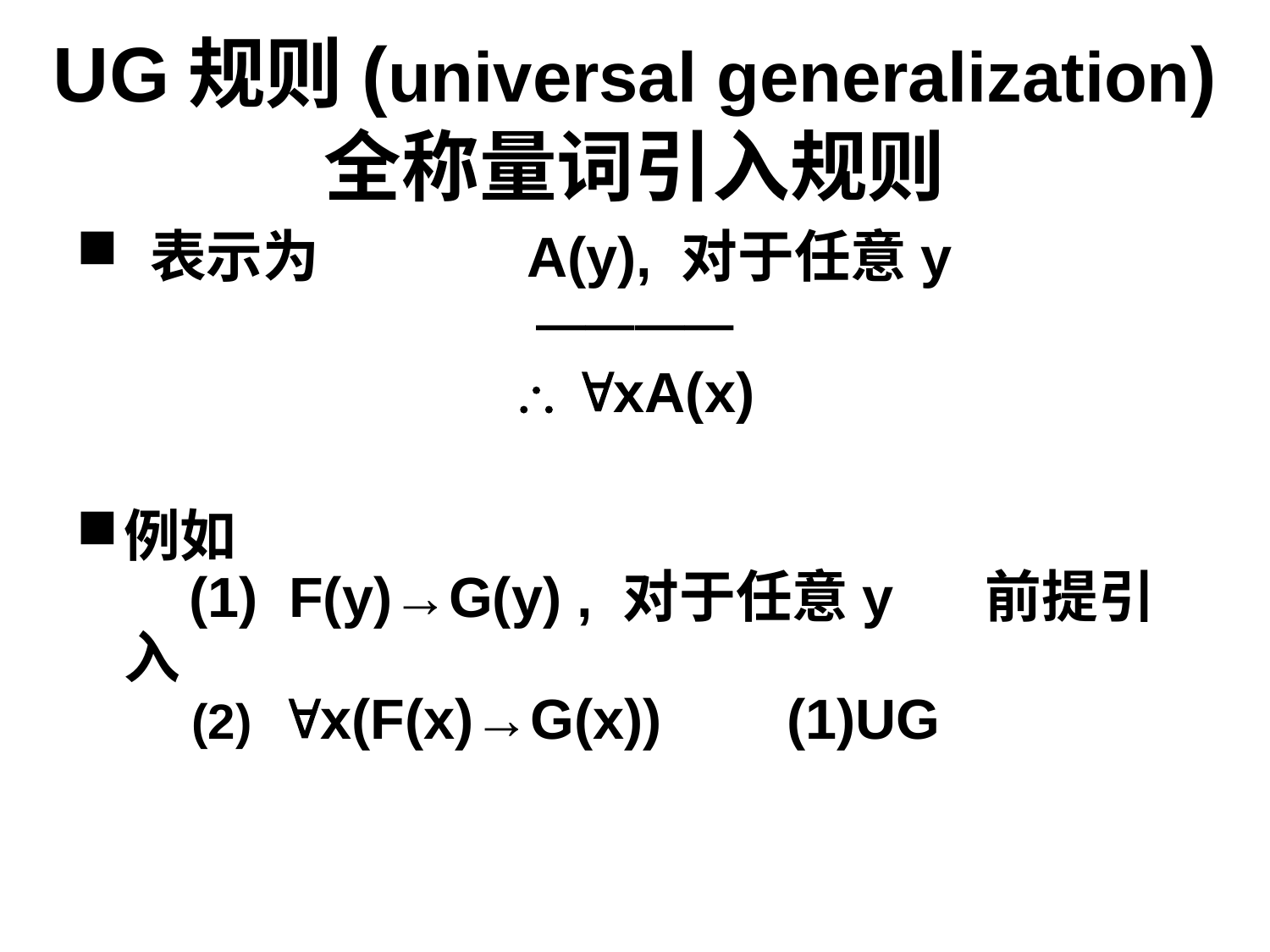

# UG规则(universal generalization) 全称量词引入规则
 表示为               A(y), 对于任意y
 ————
∴ ∀xA(x)

例如
    (1)  F(y)→G(y) , 对于任意y     前提引入
     (2)  ∀x(F(x)→G(x))        (1)UG
43